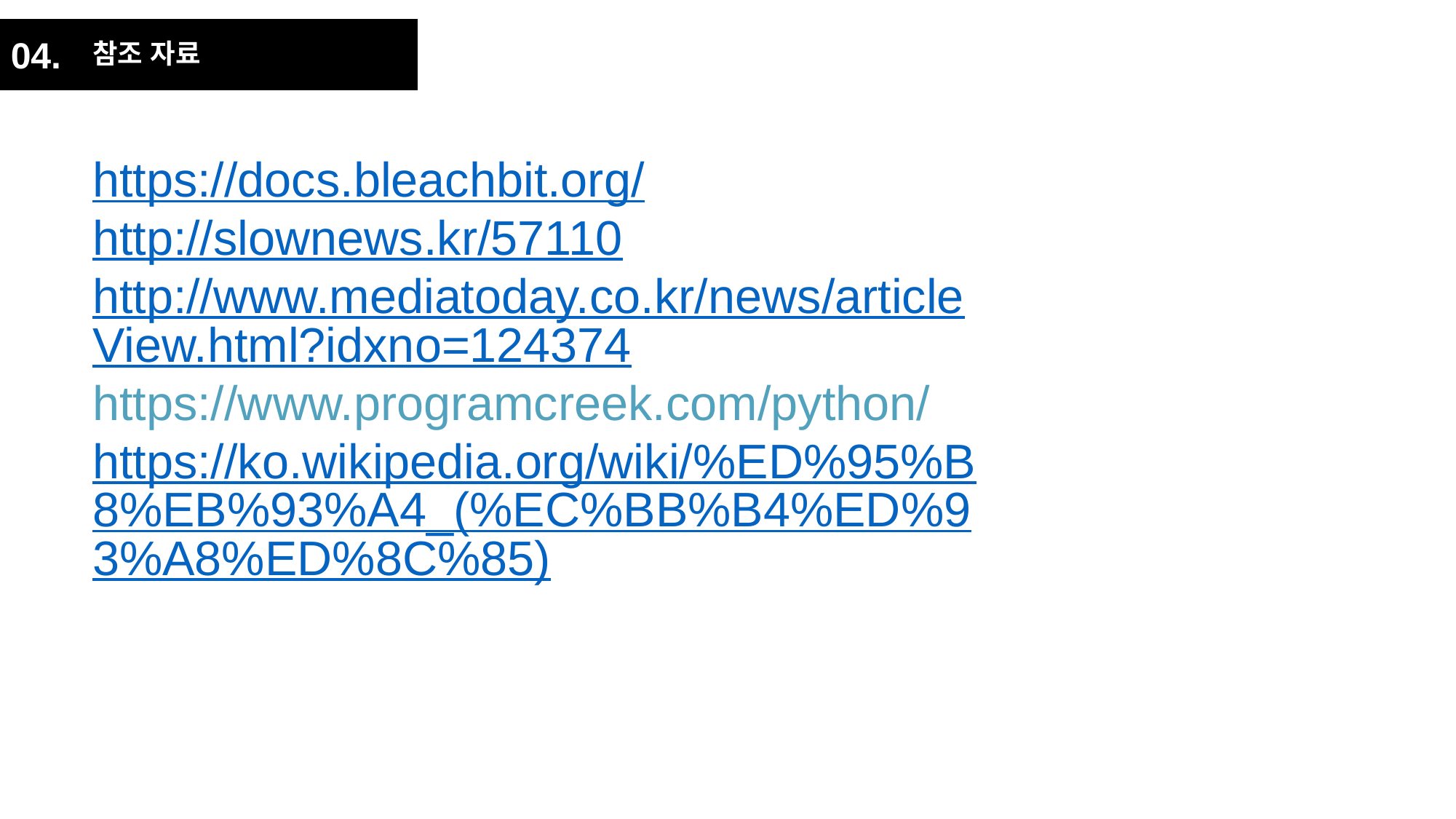

04.
참조 자료
https://docs.bleachbit.org/
http://slownews.kr/57110
http://www.mediatoday.co.kr/news/articleView.html?idxno=124374
https://www.programcreek.com/python/
https://ko.wikipedia.org/wiki/%ED%95%B8%EB%93%A4_(%EC%BB%B4%ED%93%A8%ED%8C%85)